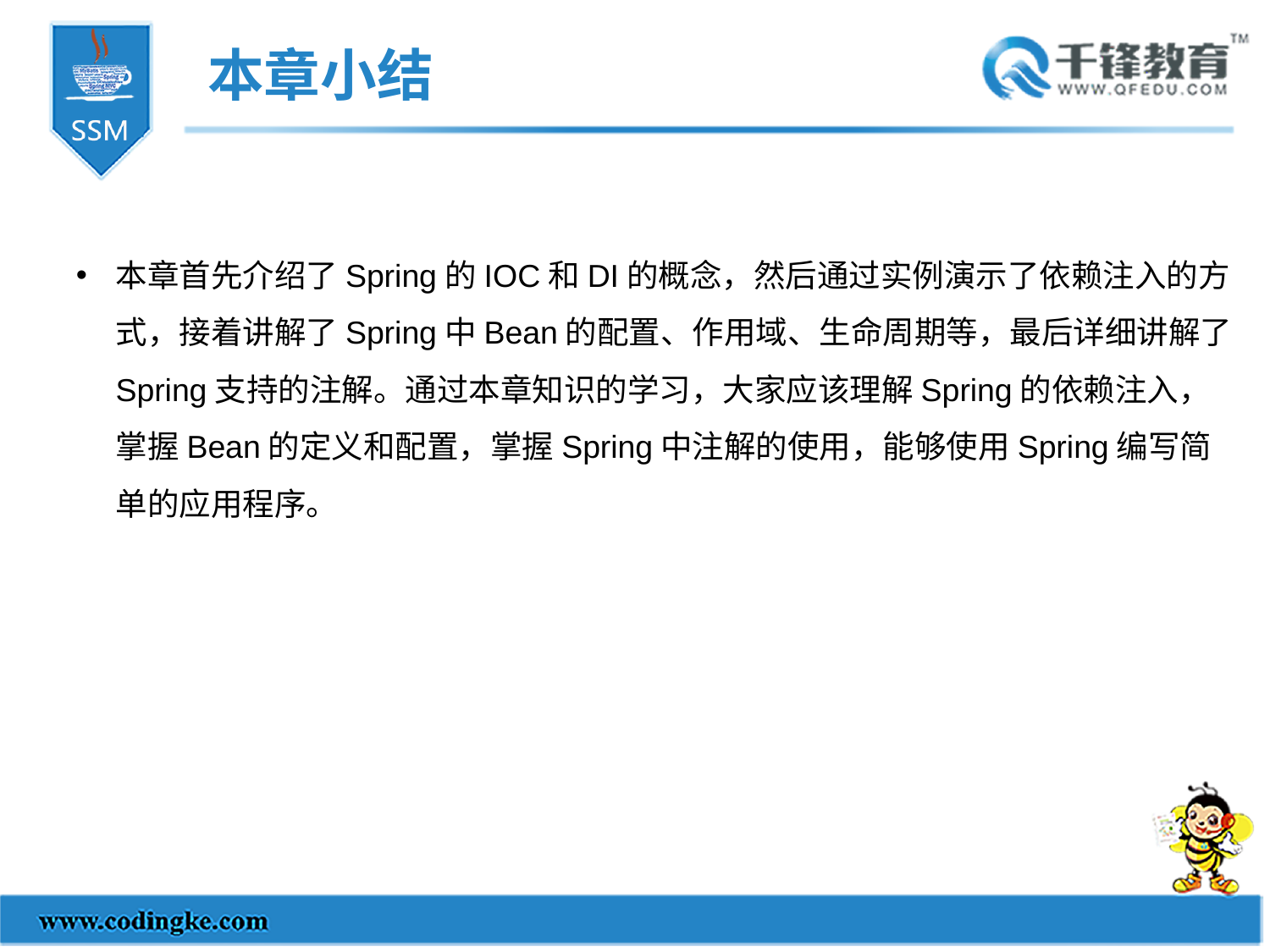

本章小结
本章首先介绍了Spring的IOC和DI的概念，然后通过实例演示了依赖注入的方式，接着讲解了Spring中Bean的配置、作用域、生命周期等，最后详细讲解了Spring支持的注解。通过本章知识的学习，大家应该理解Spring的依赖注入，掌握Bean的定义和配置，掌握Spring中注解的使用，能够使用Spring编写简单的应用程序。